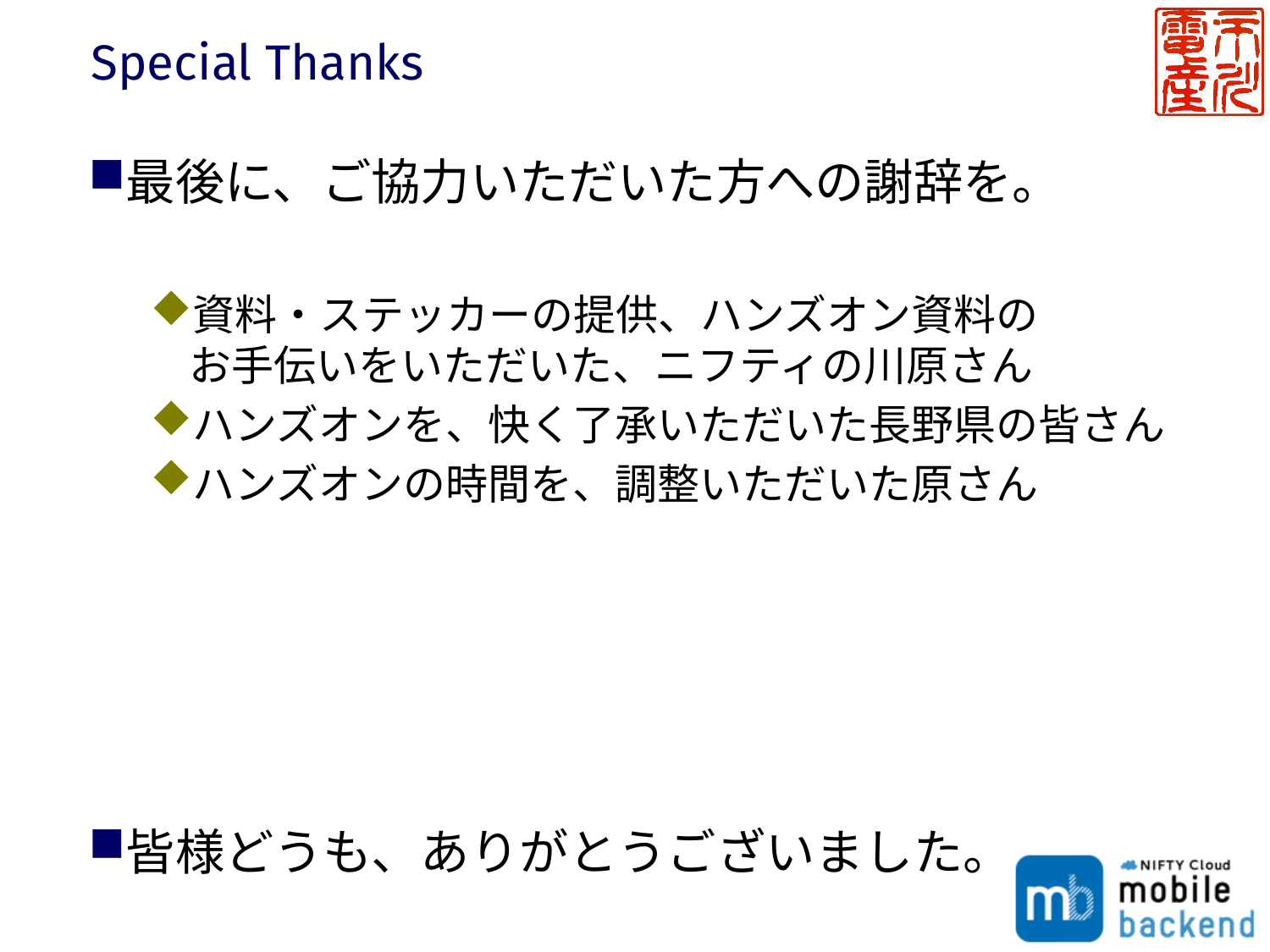

# Special Thanks
最後に、ご協力いただいた方への謝辞を。

資料・ステッカーの提供、ハンズオン資料の
お手伝いをいただいた、ニフティの川原さん
ハンズオンを、快く了承いただいた長野県の皆さん
ハンズオンの時間を、調整いただいた原さん

皆様どうも、ありがとうございました。